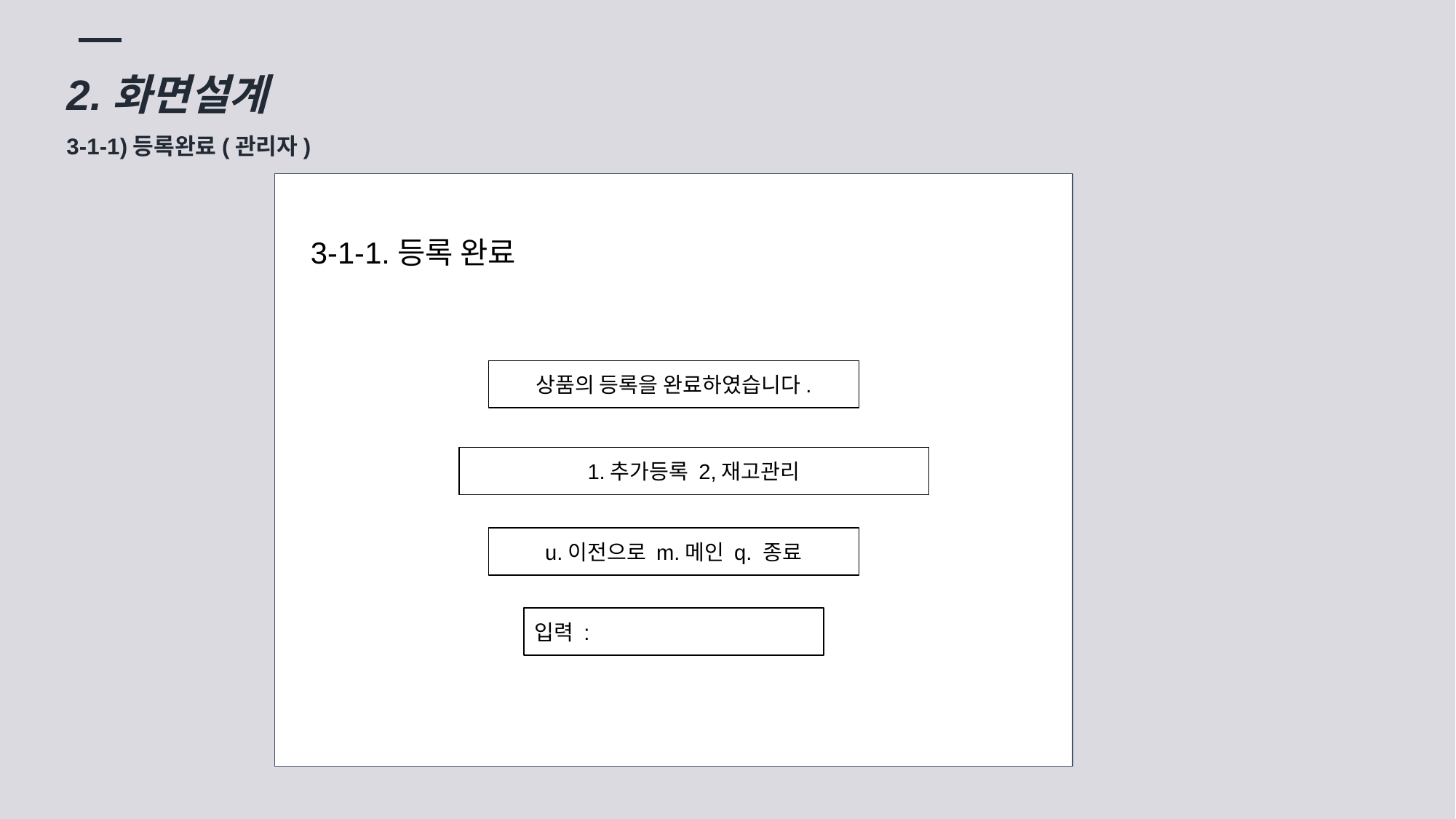

2.화면설계
3-1-1)등록완료(관리자)

3-1-1.등록 완료
상품의 등록을 완료하였습니다.
1.추가등록 2,재고관리
u.이전으로 m.메인 q. 종료
입력 :